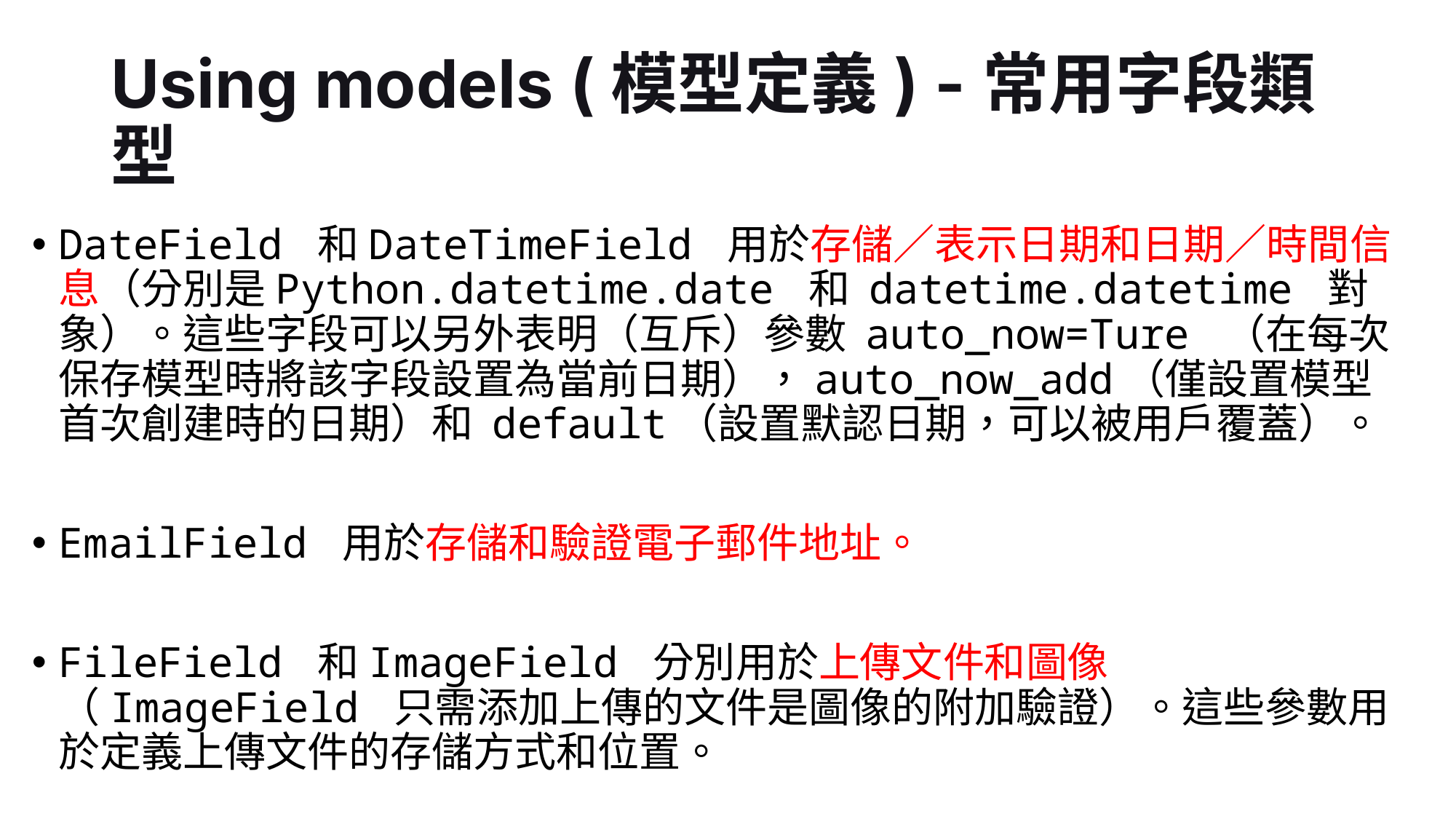

# Using models (模型定義) -常用字段類型
DateField 和DateTimeField 用於存儲／表示日期和日期／時間信息（分別是Python.datetime.date 和 datetime.datetime 對象）。這些字段可以另外表明（互斥）參數 auto_now=Ture （在每次保存模型時將該字段設置為當前日期），auto_now_add（僅設置模型首次創建時的日期）和 default（設置默認日期，可以被用戶覆蓋）。

EmailField 用於存儲和驗證電子郵件地址。

FileField 和ImageField 分別用於上傳文件和圖像（ImageField 只需添加上傳的文件是圖像的附加驗證）。這些參數用於定義上傳文件的存儲方式和位置。